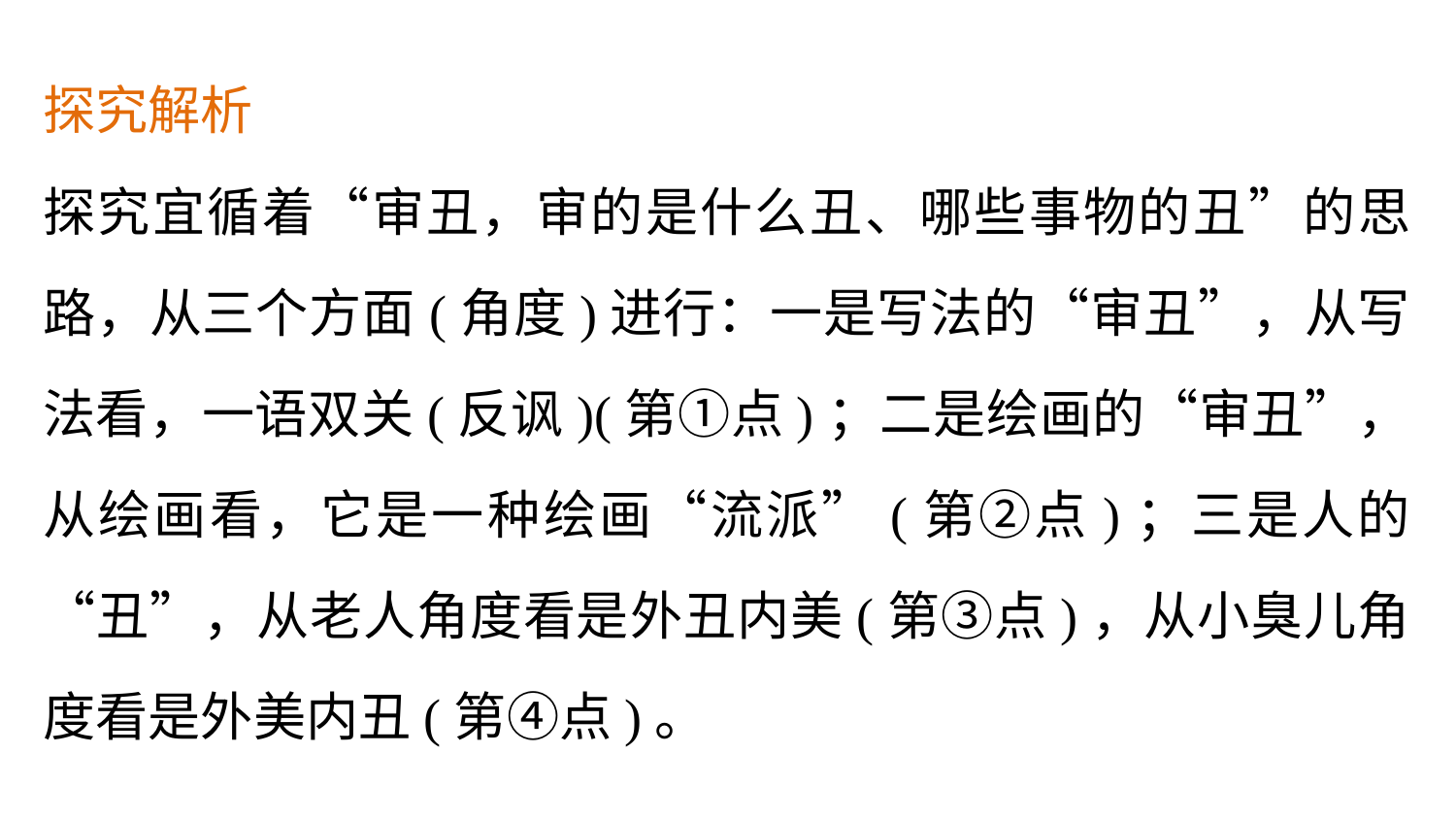

探究解析
探究宜循着“审丑，审的是什么丑、哪些事物的丑”的思路，从三个方面(角度)进行：一是写法的“审丑”，从写法看，一语双关(反讽)(第①点)；二是绘画的“审丑”，从绘画看，它是一种绘画“流派”(第②点)；三是人的“丑”，从老人角度看是外丑内美(第③点)，从小臭儿角度看是外美内丑(第④点)。